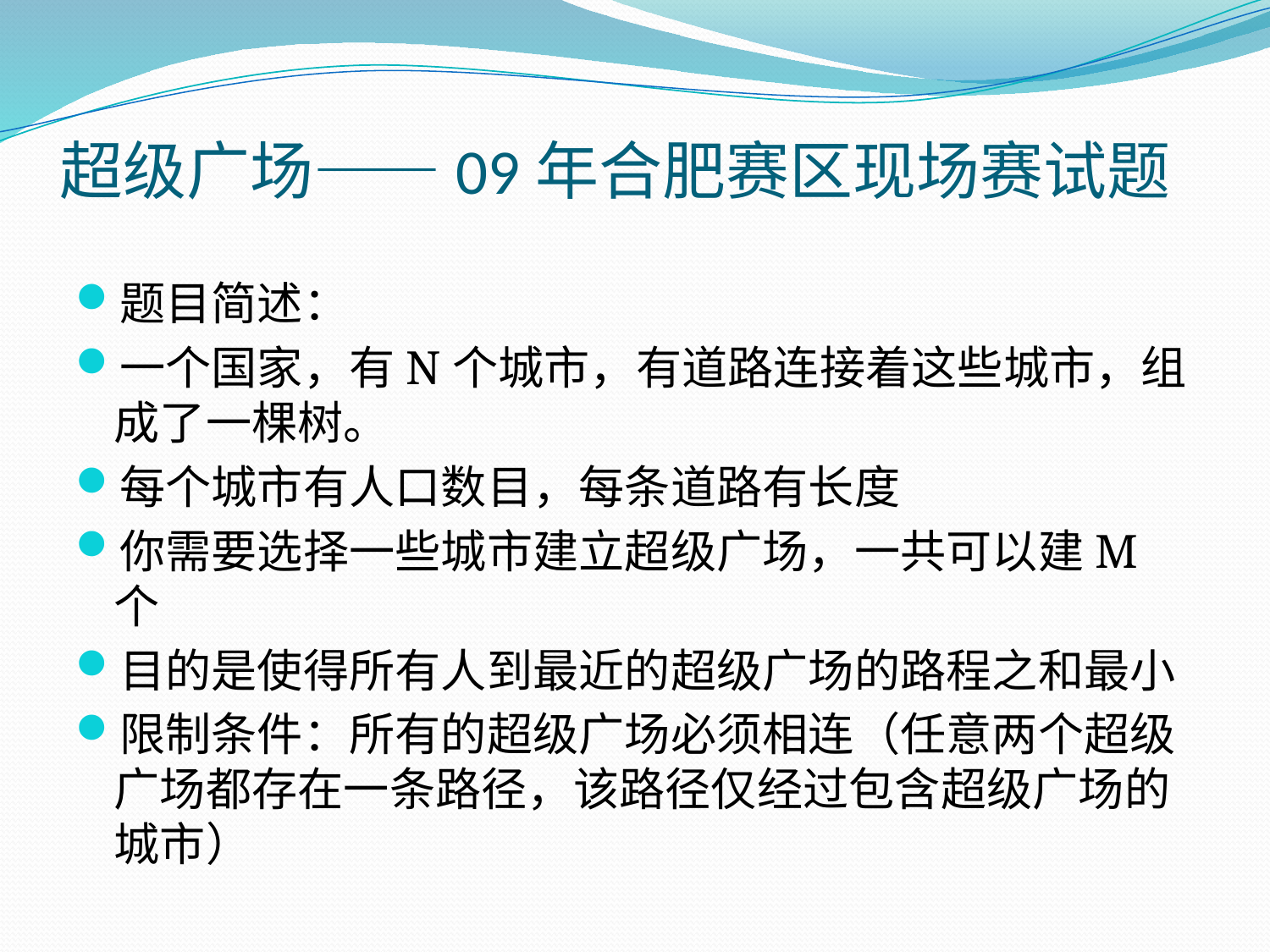

# 超级广场——09年合肥赛区现场赛试题
题目简述：
一个国家，有N个城市，有道路连接着这些城市，组成了一棵树。
每个城市有人口数目，每条道路有长度
你需要选择一些城市建立超级广场，一共可以建M个
目的是使得所有人到最近的超级广场的路程之和最小
限制条件：所有的超级广场必须相连（任意两个超级广场都存在一条路径，该路径仅经过包含超级广场的城市）